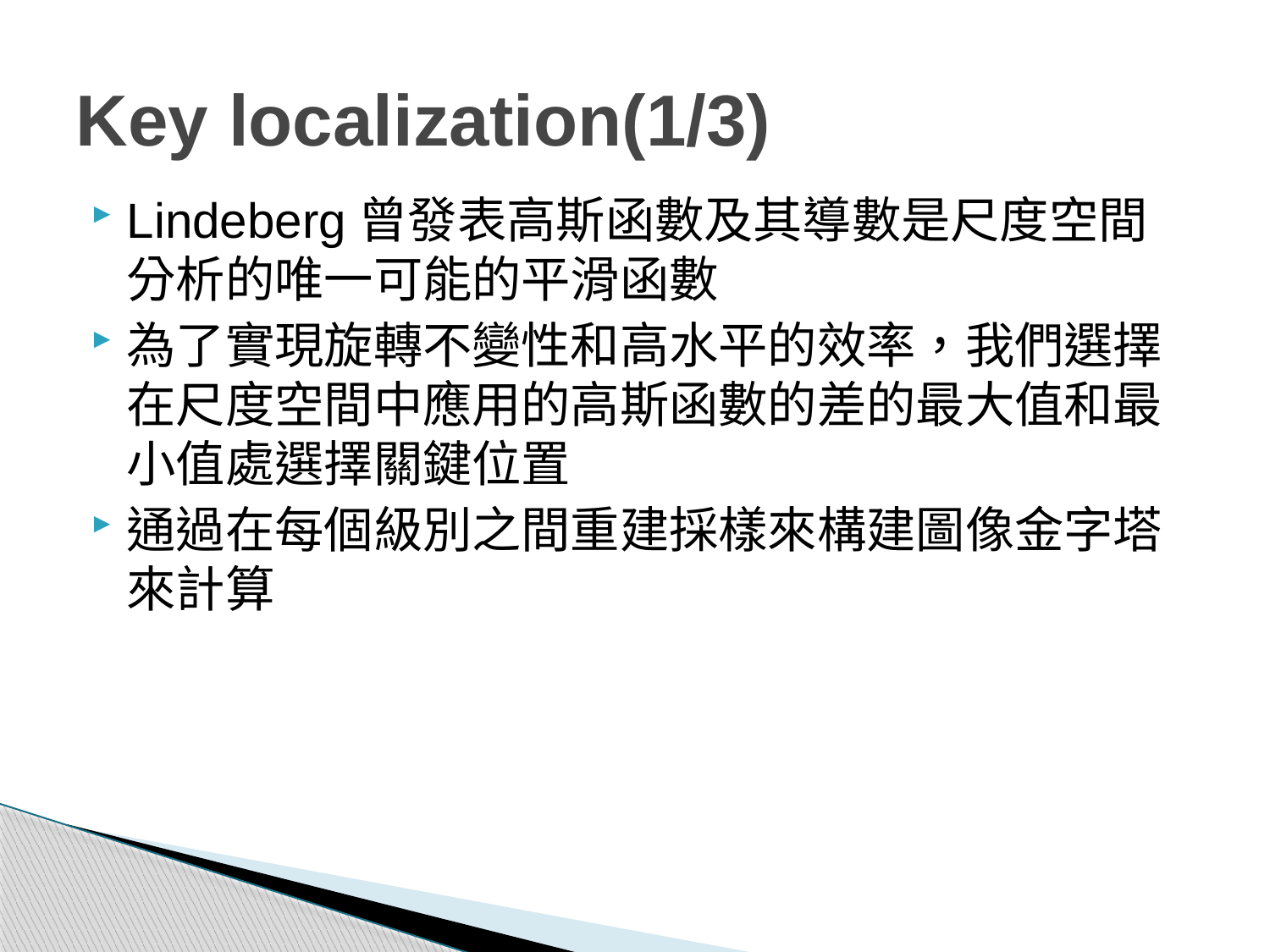

# Key localization(1/3)
Lindeberg曾發表高斯函數及其導數是尺度空間分析的唯一可能的平滑函數
為了實現旋轉不變性和高水平的效率，我們選擇在尺度空間中應用的高斯函數的差的最大值和最小值處選擇關鍵位置
通過在每個級別之間重建採樣來構建圖像金字塔來計算